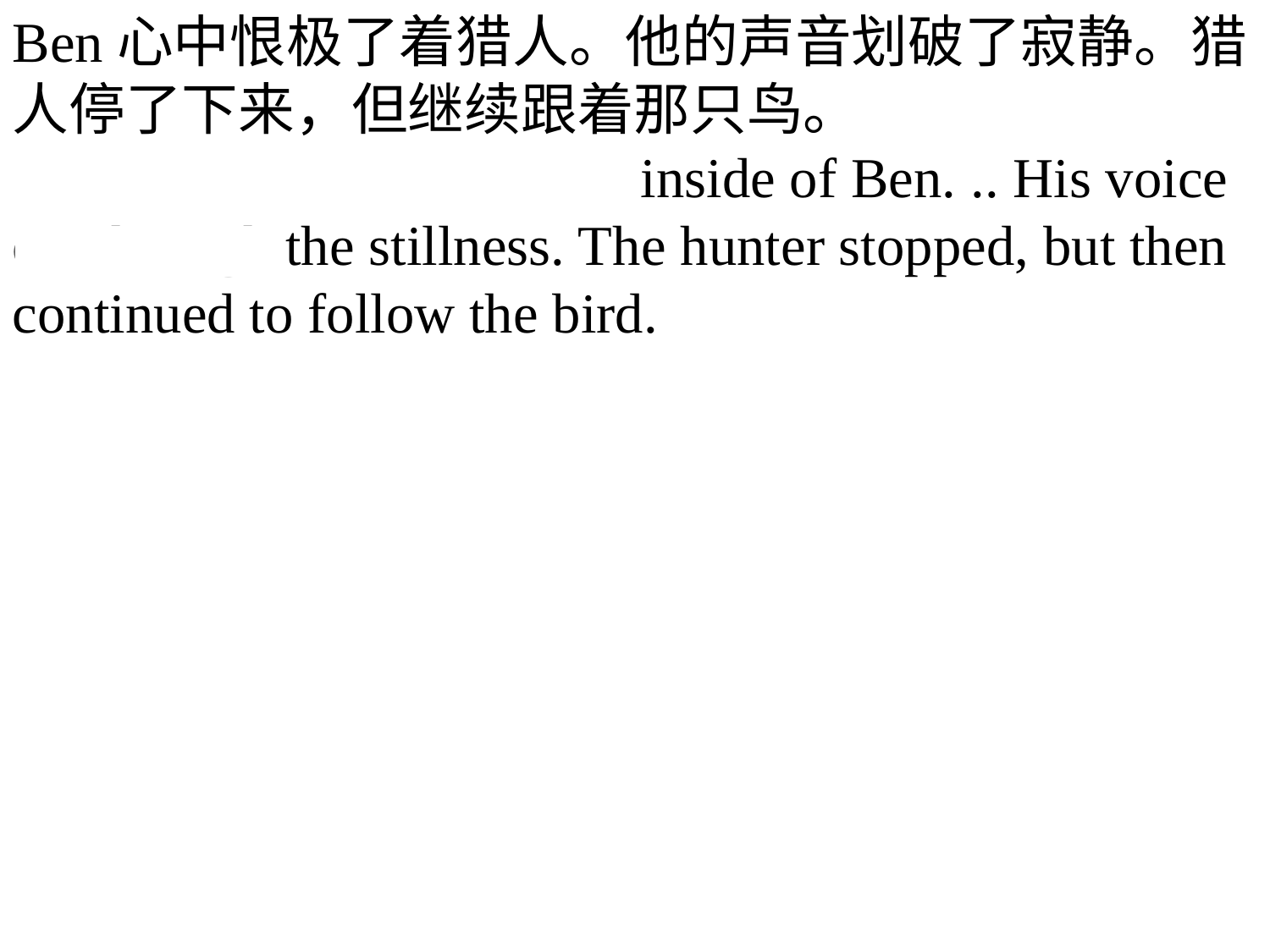

Ben心中恨极了着猎人。他的声音划破了寂静。猎人停了下来，但继续跟着那只鸟。
 Hate for the hunter burned inside of Ben. .. His voice cut through the stillness. The hunter stopped, but then continued to follow the bird.